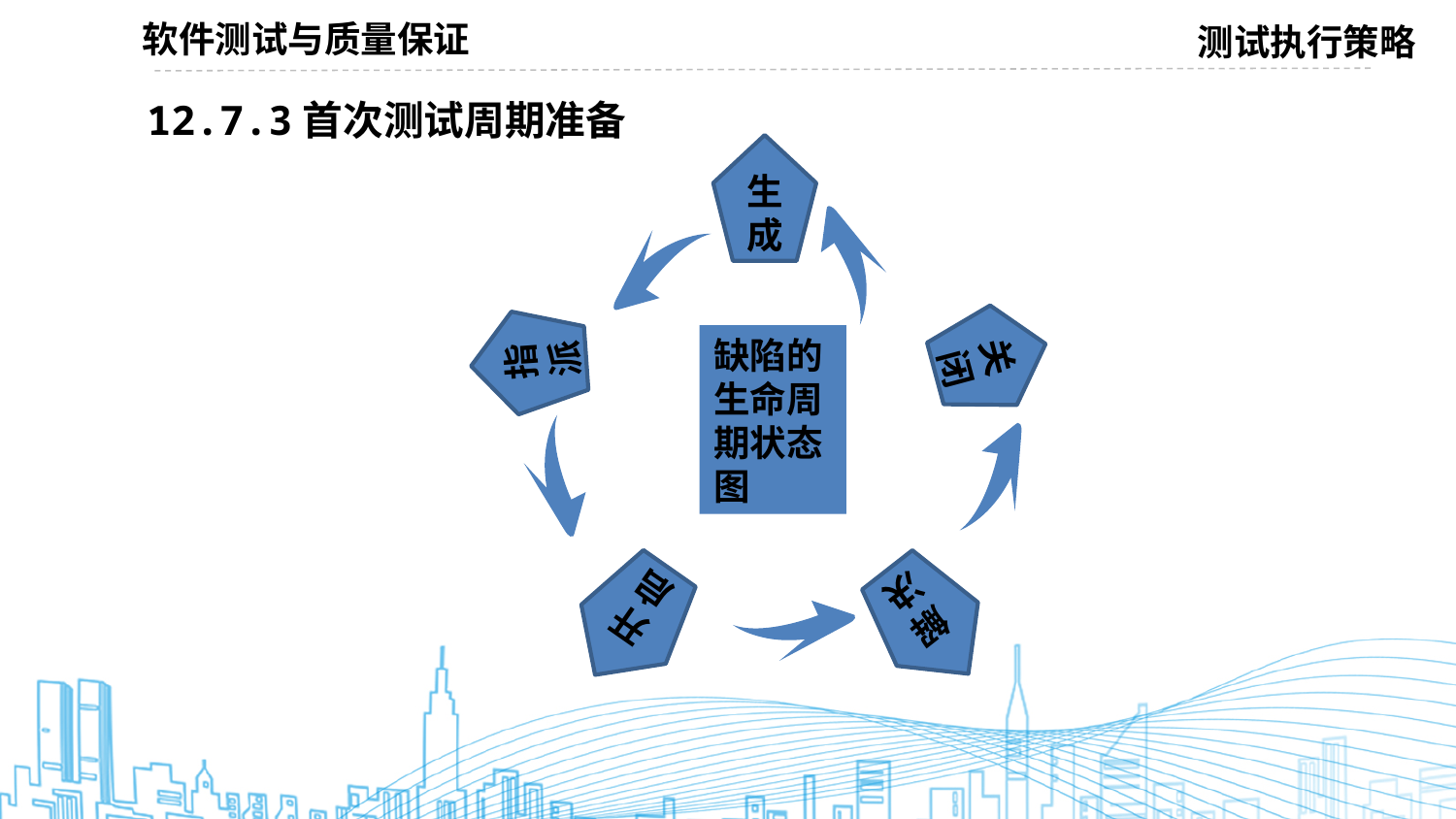

软件测试与质量保证
测试执行策略
12.7.3首次测试周期准备
生成

关闭
指派
缺陷的生命周期状态图

解决
开启